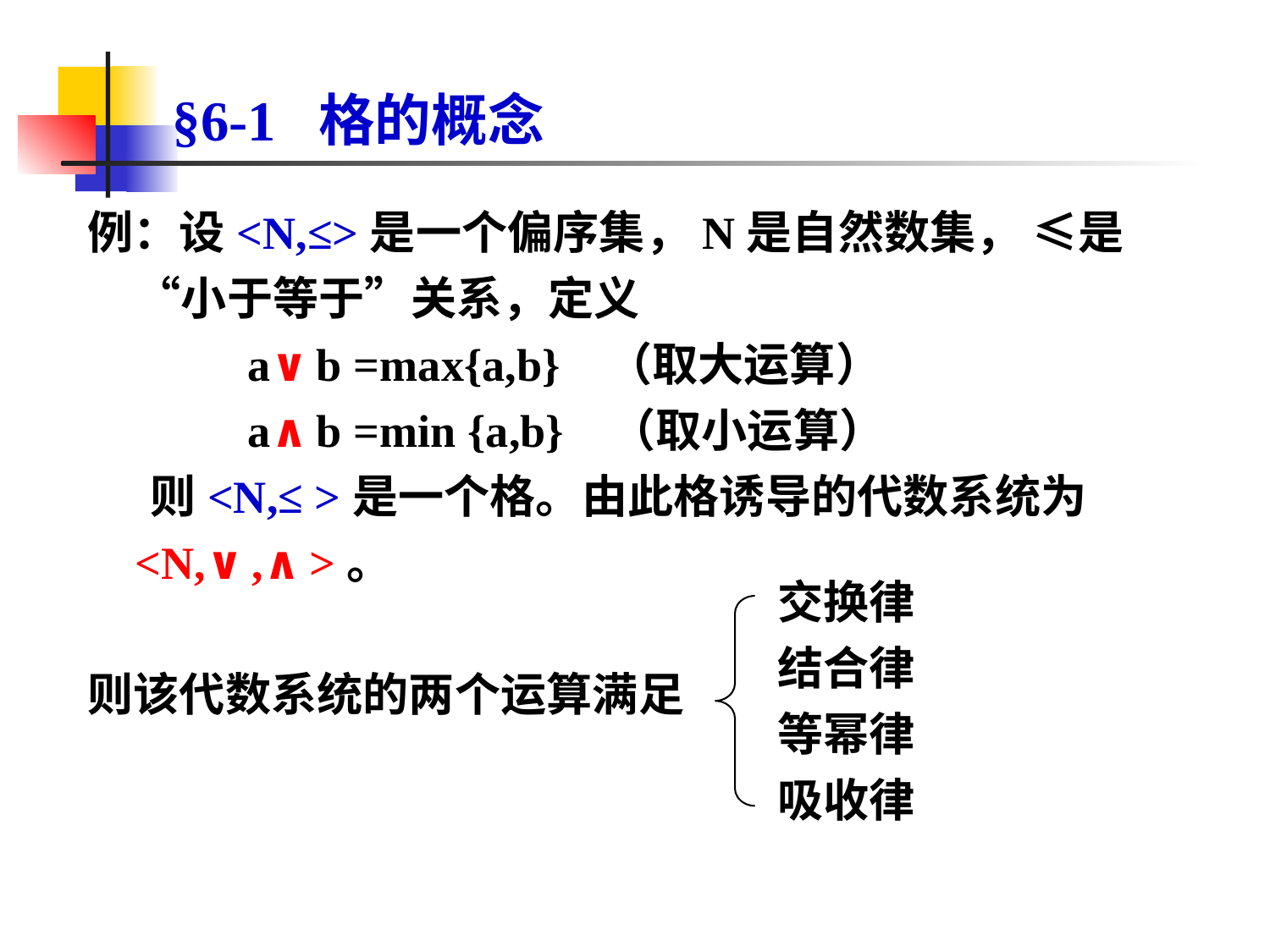

# §6-1  格的概念
例：设<N,≤>是一个偏序集，N是自然数集， ≤是 “小于等于”关系，定义
              a∨b =max{a,b}   （取大运算）
              a∧b =min {a,b}   （取小运算）
     则<N,≤ >是一个格。由此格诱导的代数系统为<N,∨,∧>。

则该代数系统的两个运算满足
交换律
结合律
等幂律
吸收律

24